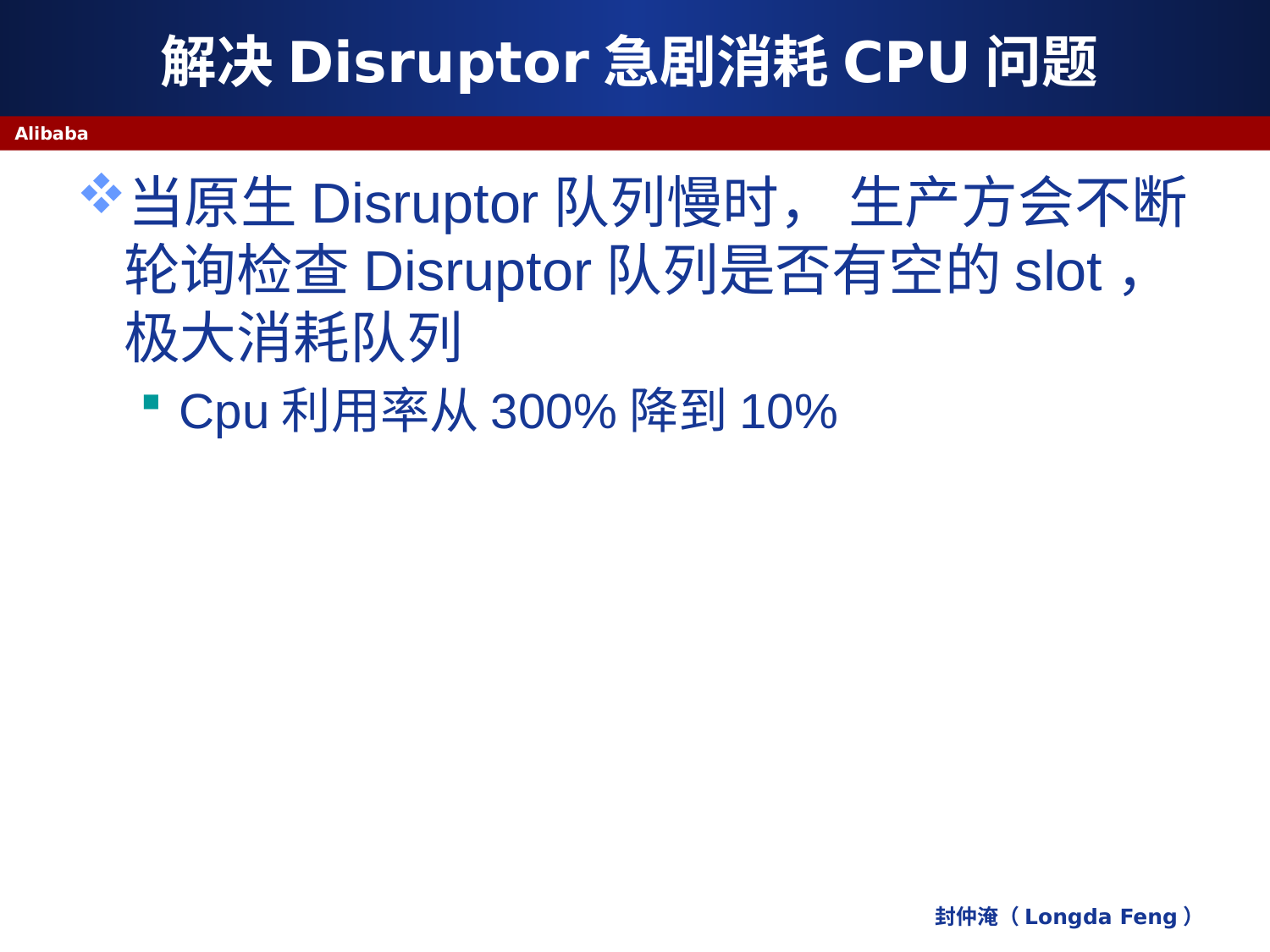

# 解决Disruptor急剧消耗CPU问题
Alibaba
当原生Disruptor队列慢时， 生产方会不断轮询检查Disruptor队列是否有空的slot， 极大消耗队列
Cpu利用率从300%降到10%
封仲淹（Longda Feng）